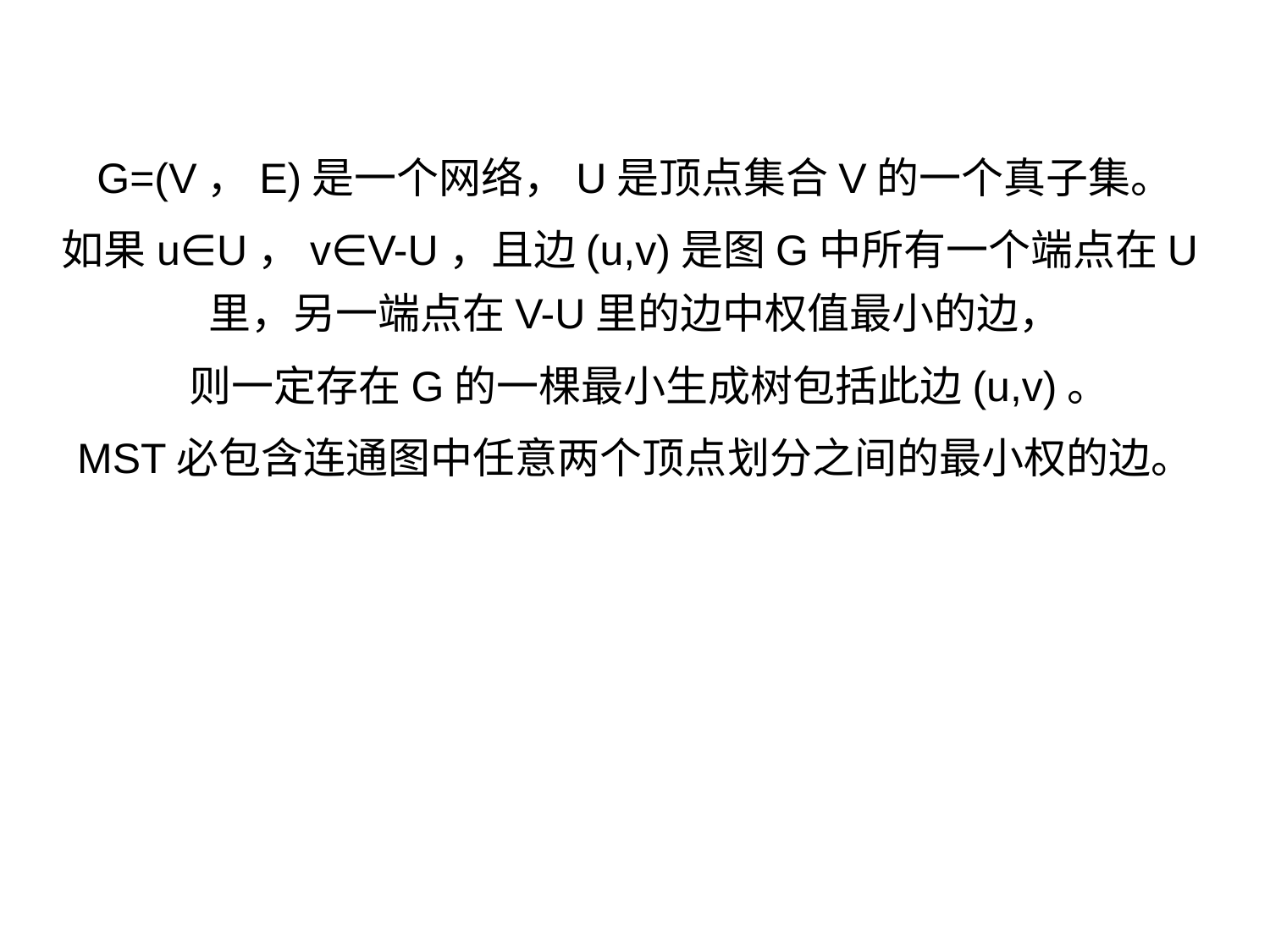

#
G=(V，E)是一个网络，U是顶点集合V的一个真子集。
如果u∈U，v∈V-U，且边(u,v)是图G中所有一个端点在U里，另一端点在V-U里的边中权值最小的边，
  则一定存在G的一棵最小生成树包括此边(u,v)。
MST必包含连通图中任意两个顶点划分之间的最小权的边。